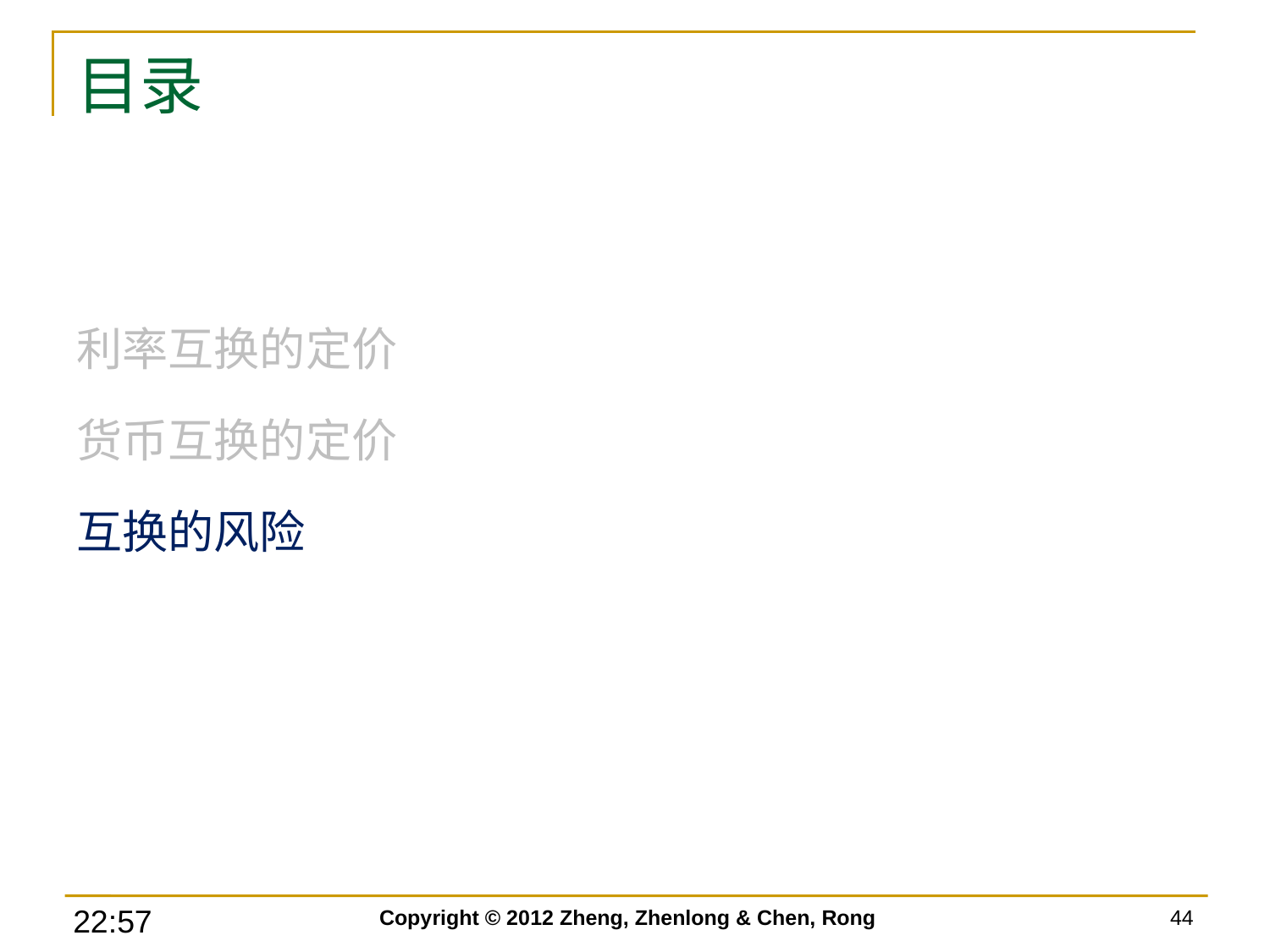

# 目录

利率互换的定价
货币互换的定价
互换的风险

Copyright © 2012 Zheng, Zhenlong & Chen, Rong
44